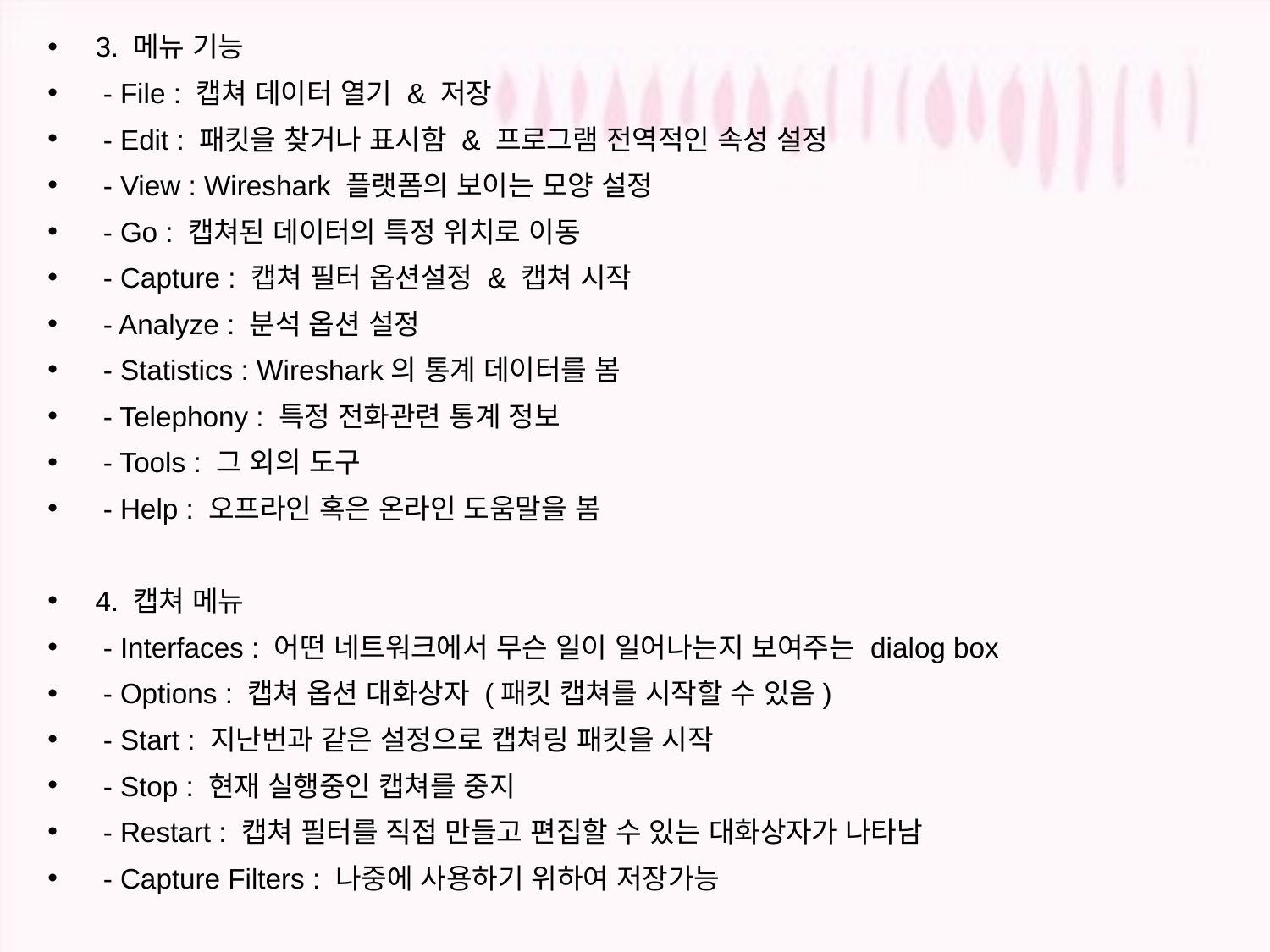

3. 메뉴 기능
 - File : 캡쳐 데이터 열기 & 저장
 - Edit : 패킷을 찾거나 표시함 & 프로그램 전역적인 속성 설정
 - View : Wireshark 플랫폼의 보이는 모양 설정
 - Go : 캡쳐된 데이터의 특정 위치로 이동
 - Capture : 캡쳐 필터 옵션설정 & 캡쳐 시작
 - Analyze : 분석 옵션 설정
 - Statistics : Wireshark의 통계 데이터를 봄
 - Telephony : 특정 전화관련 통계 정보
 - Tools : 그 외의 도구
 - Help : 오프라인 혹은 온라인 도움말을 봄

4. 캡쳐 메뉴
 - Interfaces : 어떤 네트워크에서 무슨 일이 일어나는지 보여주는 dialog box
 - Options : 캡쳐 옵션 대화상자 (패킷 캡쳐를 시작할 수 있음)
 - Start : 지난번과 같은 설정으로 캡쳐링 패킷을 시작
 - Stop : 현재 실행중인 캡쳐를 중지
 - Restart : 캡쳐 필터를 직접 만들고 편집할 수 있는 대화상자가 나타남
 - Capture Filters : 나중에 사용하기 위하여 저장가능